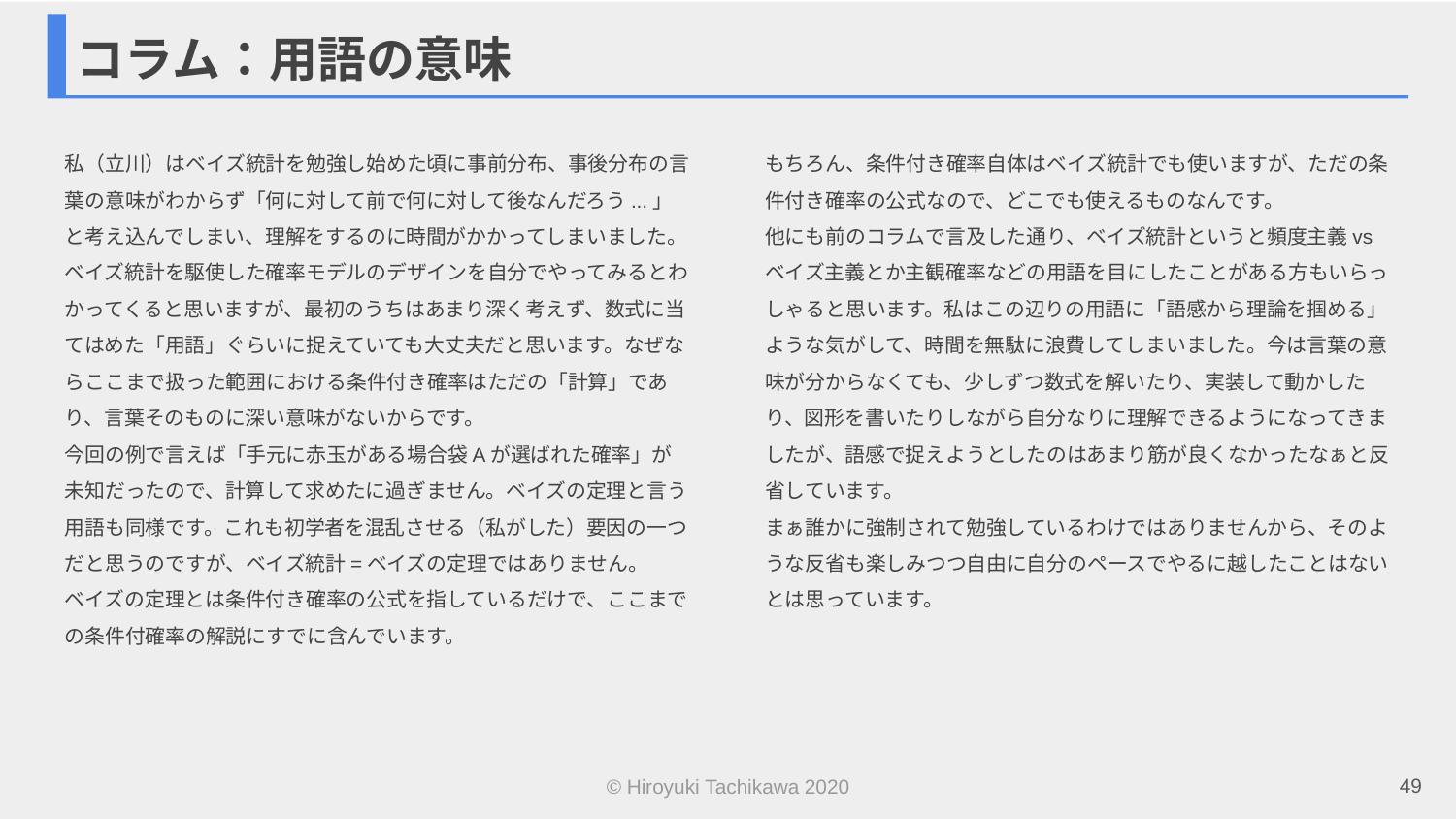

# コラム：用語の意味
私（立川）はベイズ統計を勉強し始めた頃に事前分布、事後分布の言葉の意味がわからず「何に対して前で何に対して後なんだろう...」と考え込んでしまい、理解をするのに時間がかかってしまいました。ベイズ統計を駆使した確率モデルのデザインを自分でやってみるとわかってくると思いますが、最初のうちはあまり深く考えず、数式に当てはめた「用語」ぐらいに捉えていても大丈夫だと思います。なぜならここまで扱った範囲における条件付き確率はただの「計算」であり、言葉そのものに深い意味がないからです。
今回の例で言えば「手元に赤玉がある場合袋Aが選ばれた確率」が未知だったので、計算して求めたに過ぎません。ベイズの定理と言う用語も同様です。これも初学者を混乱させる（私がした）要因の一つだと思うのですが、ベイズ統計=ベイズの定理ではありません。
ベイズの定理とは条件付き確率の公式を指しているだけで、ここまでの条件付確率の解説にすでに含んでいます。

もちろん、条件付き確率自体はベイズ統計でも使いますが、ただの条件付き確率の公式なので、どこでも使えるものなんです。
他にも前のコラムで言及した通り、ベイズ統計というと頻度主義vsベイズ主義とか主観確率などの用語を目にしたことがある方もいらっしゃると思います。私はこの辺りの用語に「語感から理論を掴める」ような気がして、時間を無駄に浪費してしまいました。今は言葉の意味が分からなくても、少しずつ数式を解いたり、実装して動かしたり、図形を書いたりしながら自分なりに理解できるようになってきましたが、語感で捉えようとしたのはあまり筋が良くなかったなぁと反省しています。
まぁ誰かに強制されて勉強しているわけではありませんから、そのような反省も楽しみつつ自由に自分のペースでやるに越したことはないとは思っています。

49